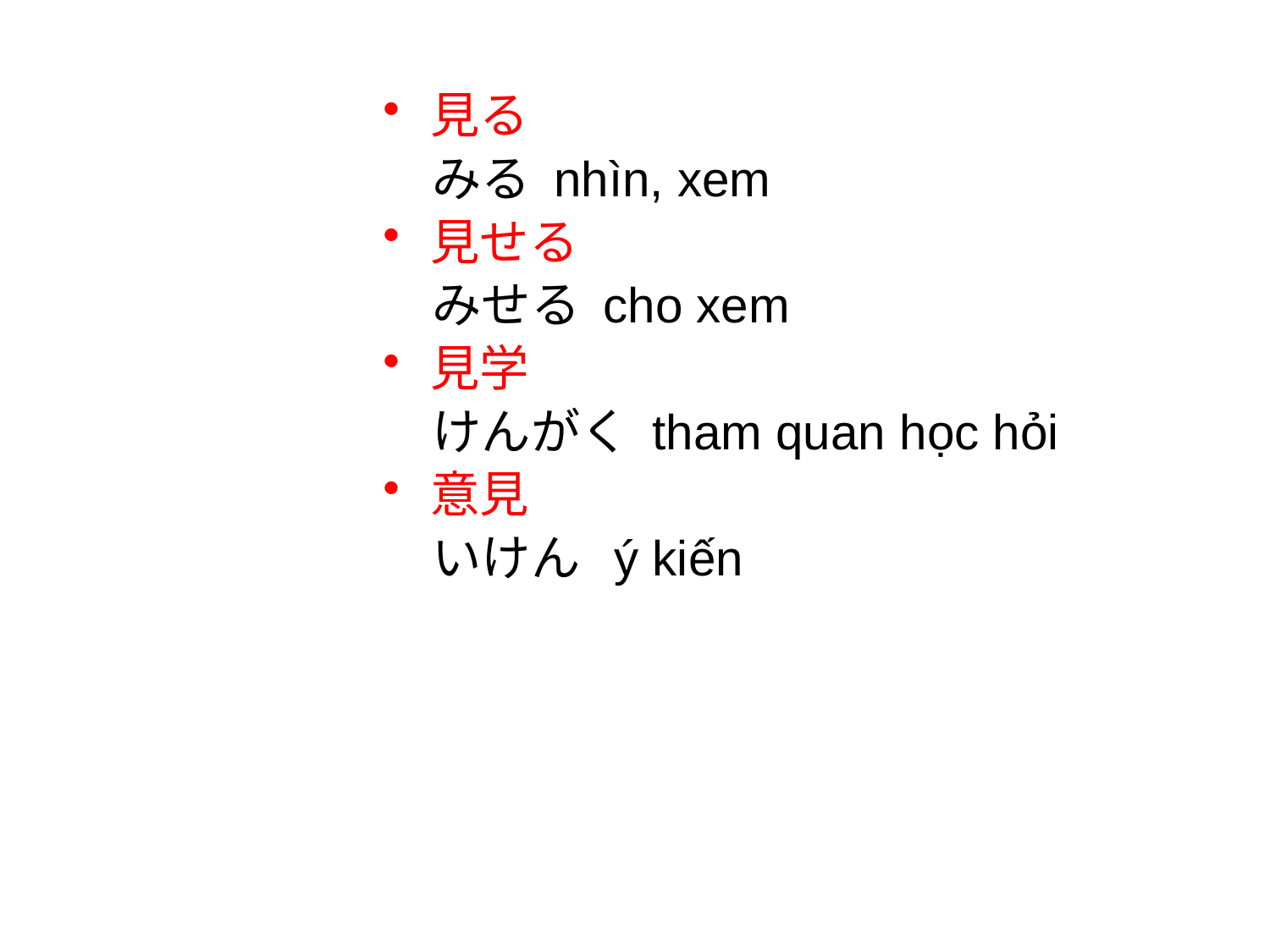

見る
　みる nhìn, xem
見せる
　みせる cho xem
見学
　けんがく tham quan học hỏi
意見
　いけん  ý kiến